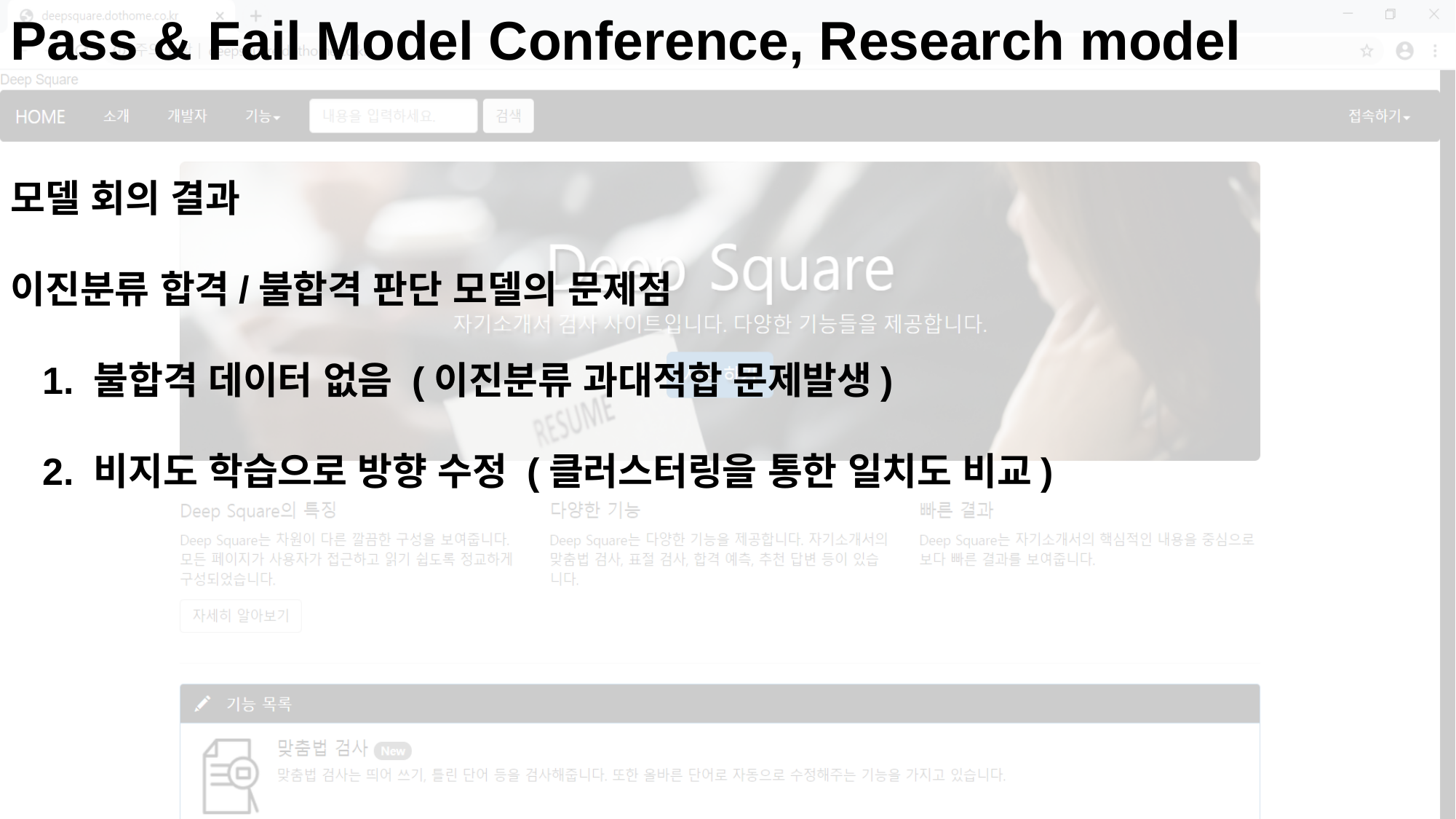

Pass & Fail Model Conference, Research model
모델 회의 결과

이진분류 합격/불합격 판단 모델의 문제점

   1. 불합격 데이터 없음 (이진분류 과대적합 문제발생)

   2. 비지도 학습으로 방향 수정 (클러스터링을 통한 일치도 비교)